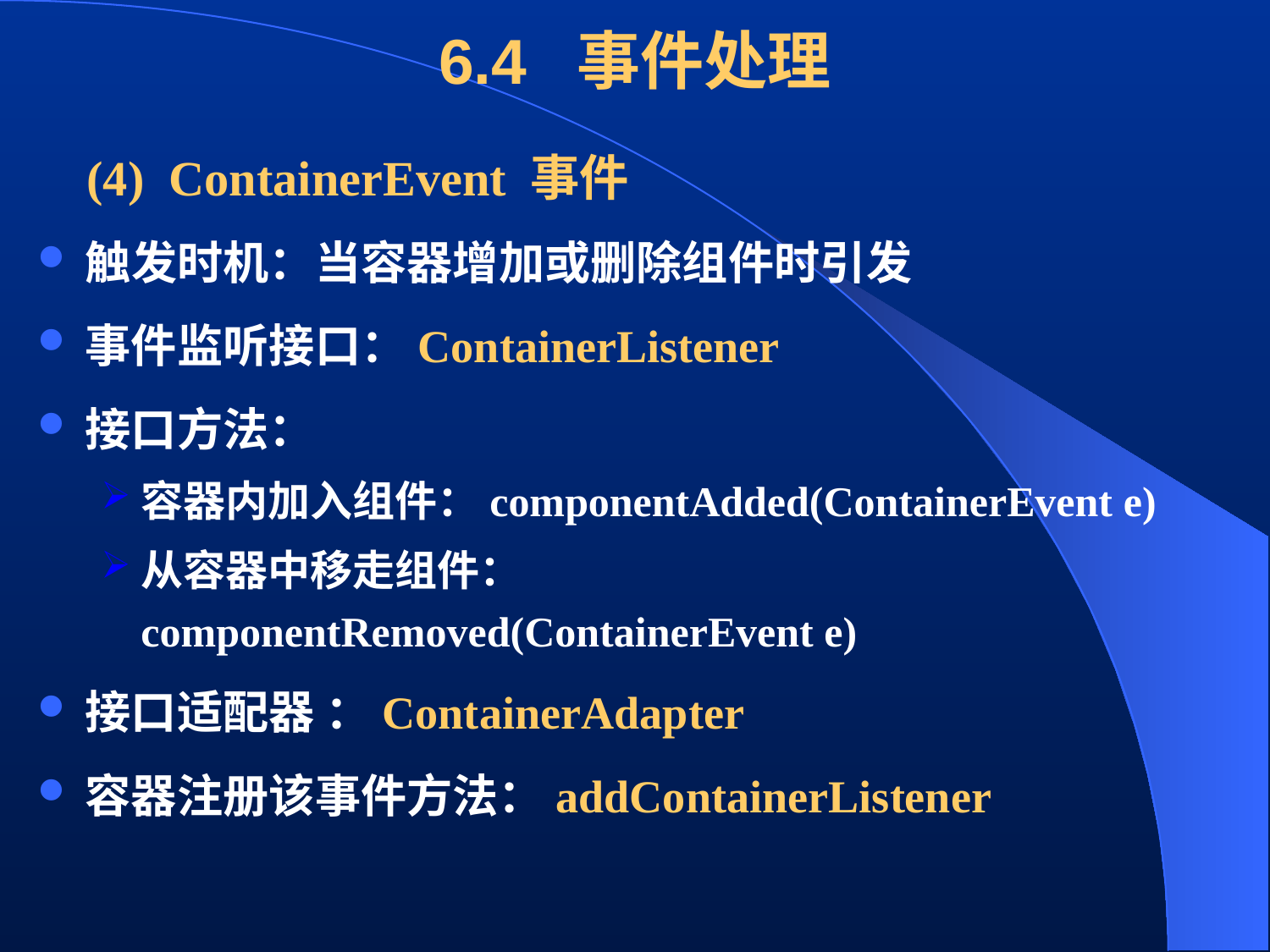

# 6.4  事件处理
    (4)  ContainerEvent 事件
触发时机：当容器增加或删除组件时引发
事件监听接口：ContainerListener
接口方法：
容器内加入组件：componentAdded(ContainerEvent e)
从容器中移走组件：componentRemoved(ContainerEvent e)
接口适配器 ：ContainerAdapter
容器注册该事件方法：addContainerListener